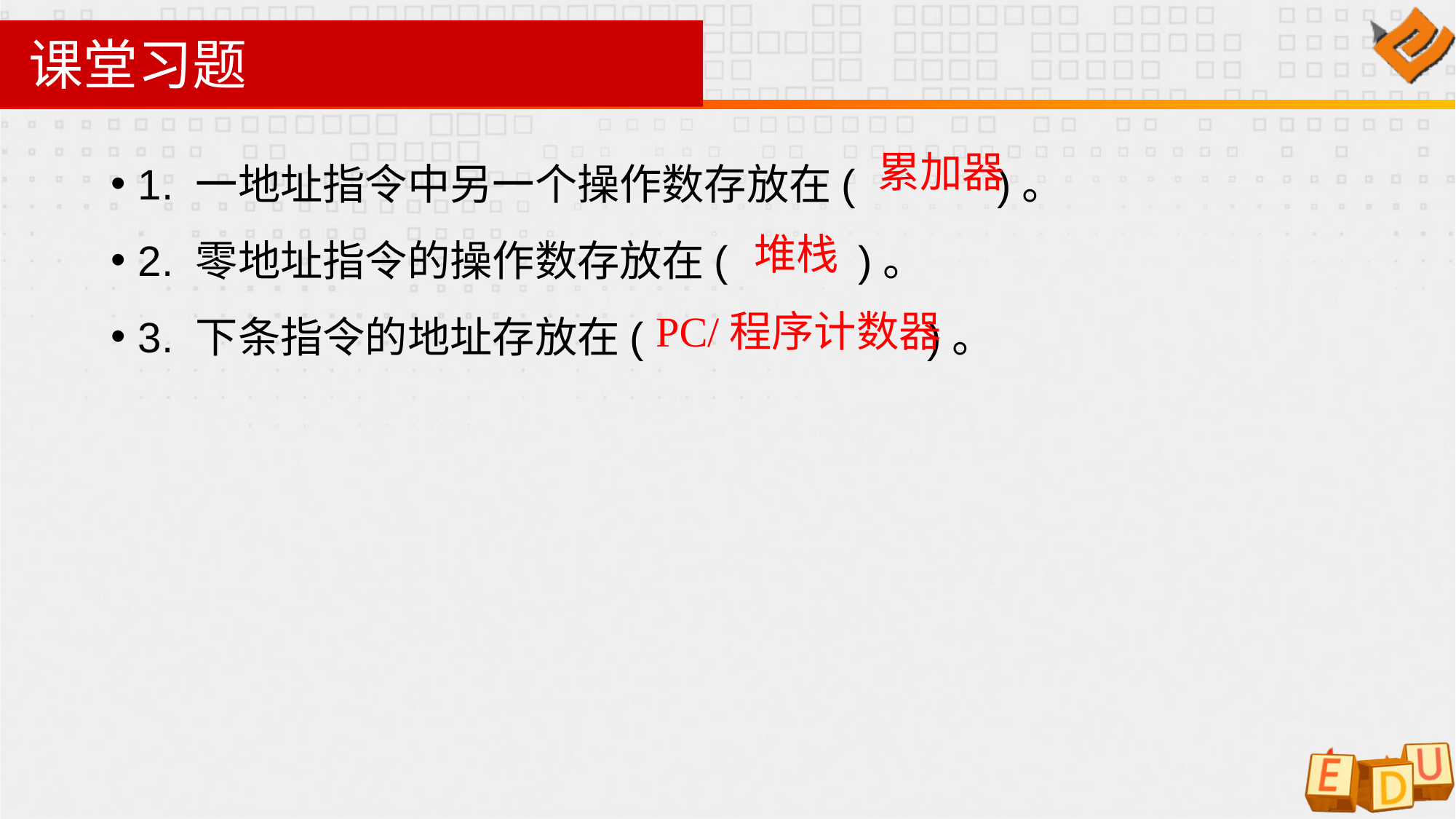

# 课堂习题
1. 一地址指令中另一个操作数存放在(            )。
2. 零地址指令的操作数存放在(           )。
3. 下条指令的地址存放在(                        )。
累加器
堆栈
PC/程序计数器